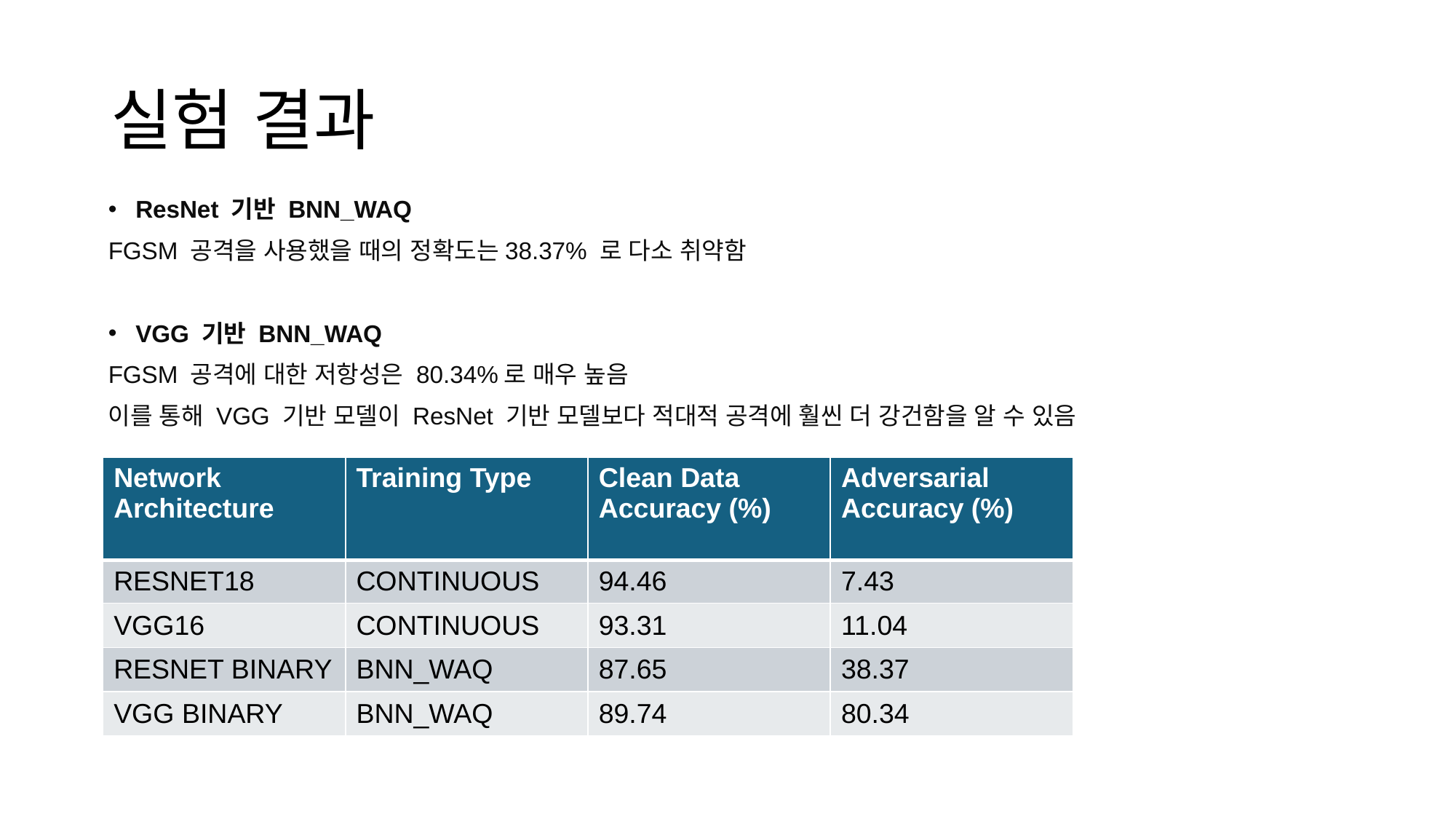

# 실험 결과

ResNet 기반 BNN_WAQ
FGSM 공격을 사용했을 때의 정확도는38.37% 로 다소 취약함

VGG 기반 BNN_WAQ
FGSM 공격에 대한 저항성은 80.34%로 매우 높음
이를 통해 VGG 기반 모델이 ResNet 기반 모델보다 적대적 공격에 훨씬 더 강건함을 알 수 있음

| Network Architecture | Training Type | Clean Data Accuracy (%) | Adversarial Accuracy (%) |
| --- | --- | --- | --- |
| RESNET18 | CONTINUOUS | 94.46 | 7.43 |
| VGG16 | CONTINUOUS | 93.31 | 11.04 |
| RESNET BINARY | BNN\_WAQ | 87.65 | 38.37 |
| VGG BINARY | BNN\_WAQ | 89.74 | 80.34 |